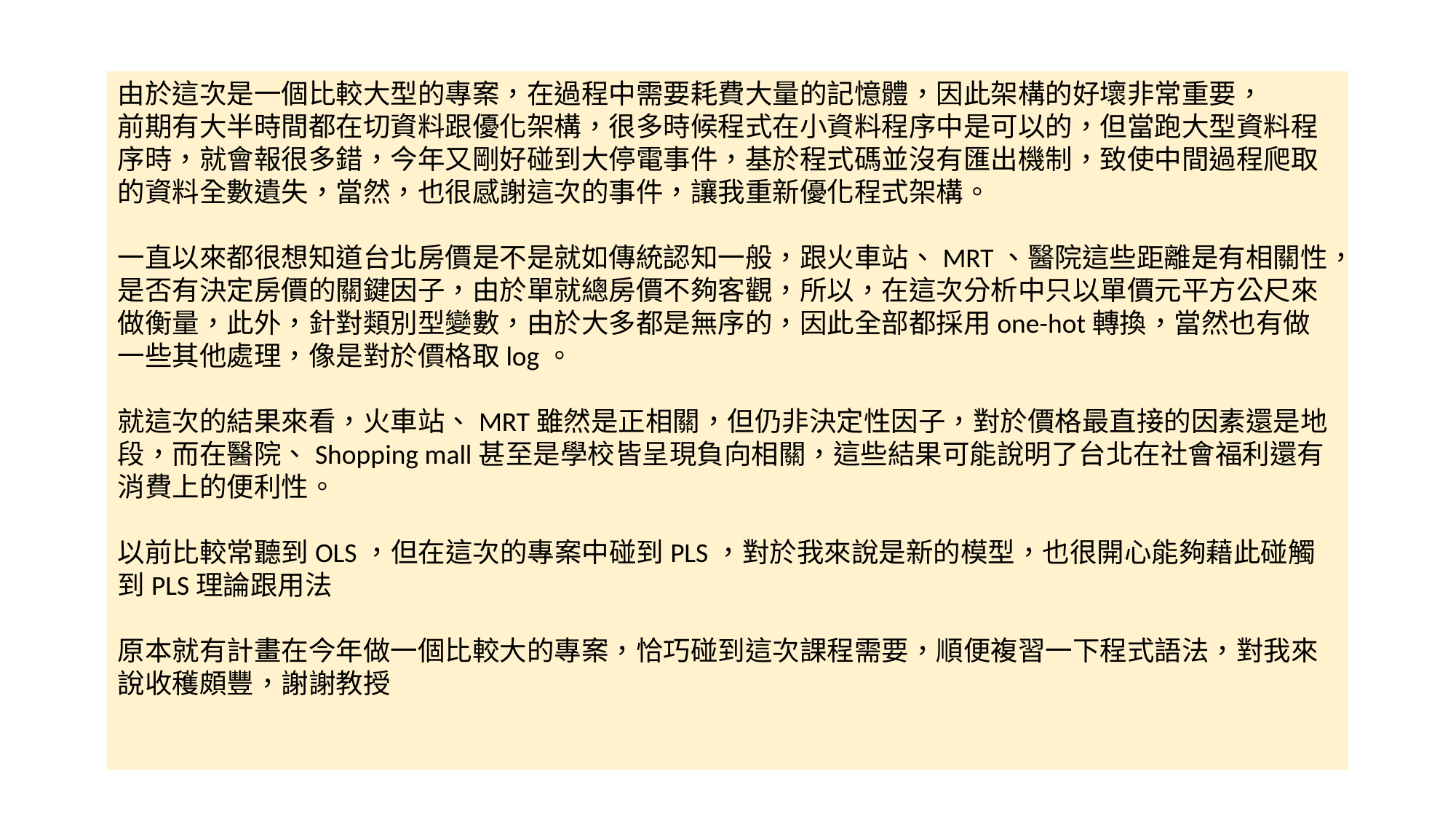

由於這次是一個比較大型的專案，在過程中需要耗費大量的記憶體，因此架構的好壞非常重要，
前期有大半時間都在切資料跟優化架構，很多時候程式在小資料程序中是可以的，但當跑大型資料程序時，就會報很多錯，今年又剛好碰到大停電事件，基於程式碼並沒有匯出機制，致使中間過程爬取的資料全數遺失，當然，也很感謝這次的事件，讓我重新優化程式架構。

一直以來都很想知道台北房價是不是就如傳統認知一般，跟火車站、MRT、醫院這些距離是有相關性，是否有決定房價的關鍵因子，由於單就總房價不夠客觀，所以，在這次分析中只以單價元平方公尺來做衡量，此外，針對類別型變數，由於大多都是無序的，因此全部都採用one-hot轉換，當然也有做一些其他處理，像是對於價格取log。

就這次的結果來看，火車站、MRT雖然是正相關，但仍非決定性因子，對於價格最直接的因素還是地段，而在醫院、Shopping mall甚至是學校皆呈現負向相關，這些結果可能說明了台北在社會福利還有消費上的便利性。

以前比較常聽到OLS，但在這次的專案中碰到PLS，對於我來說是新的模型，也很開心能夠藉此碰觸到PLS理論跟用法

原本就有計畫在今年做一個比較大的專案，恰巧碰到這次課程需要，順便複習一下程式語法，對我來說收穫頗豐，謝謝教授